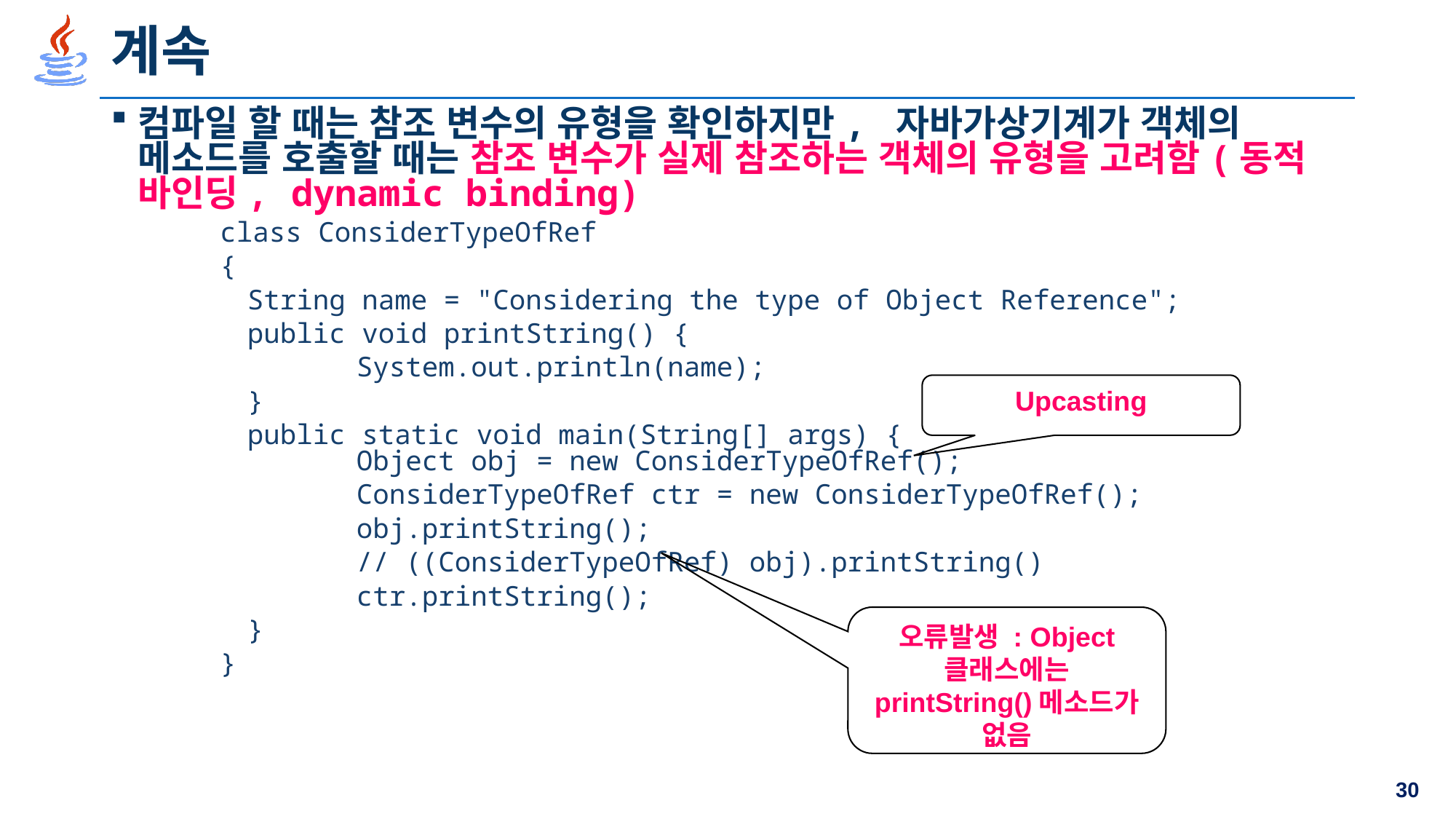

# 계속
컴파일 할 때는 참조 변수의 유형을 확인하지만, 자바가상기계가 객체의 메소드를 호출할 때는 참조 변수가 실제 참조하는 객체의 유형을 고려함(동적 바인딩, dynamic binding)
class ConsiderTypeOfRef
{
	String name = "Considering the type of Object Reference";
	public void printString() {
		System.out.println(name);
	}
	public static void main(String[] args) {
	Object obj = new ConsiderTypeOfRef();
		ConsiderTypeOfRef ctr = new ConsiderTypeOfRef();
		obj.printString();
		// ((ConsiderTypeOfRef) obj).printString()
		ctr.printString();
	}
}
Upcasting
오류발생 : Object 클래스에는 printString()메소드가 없음
30